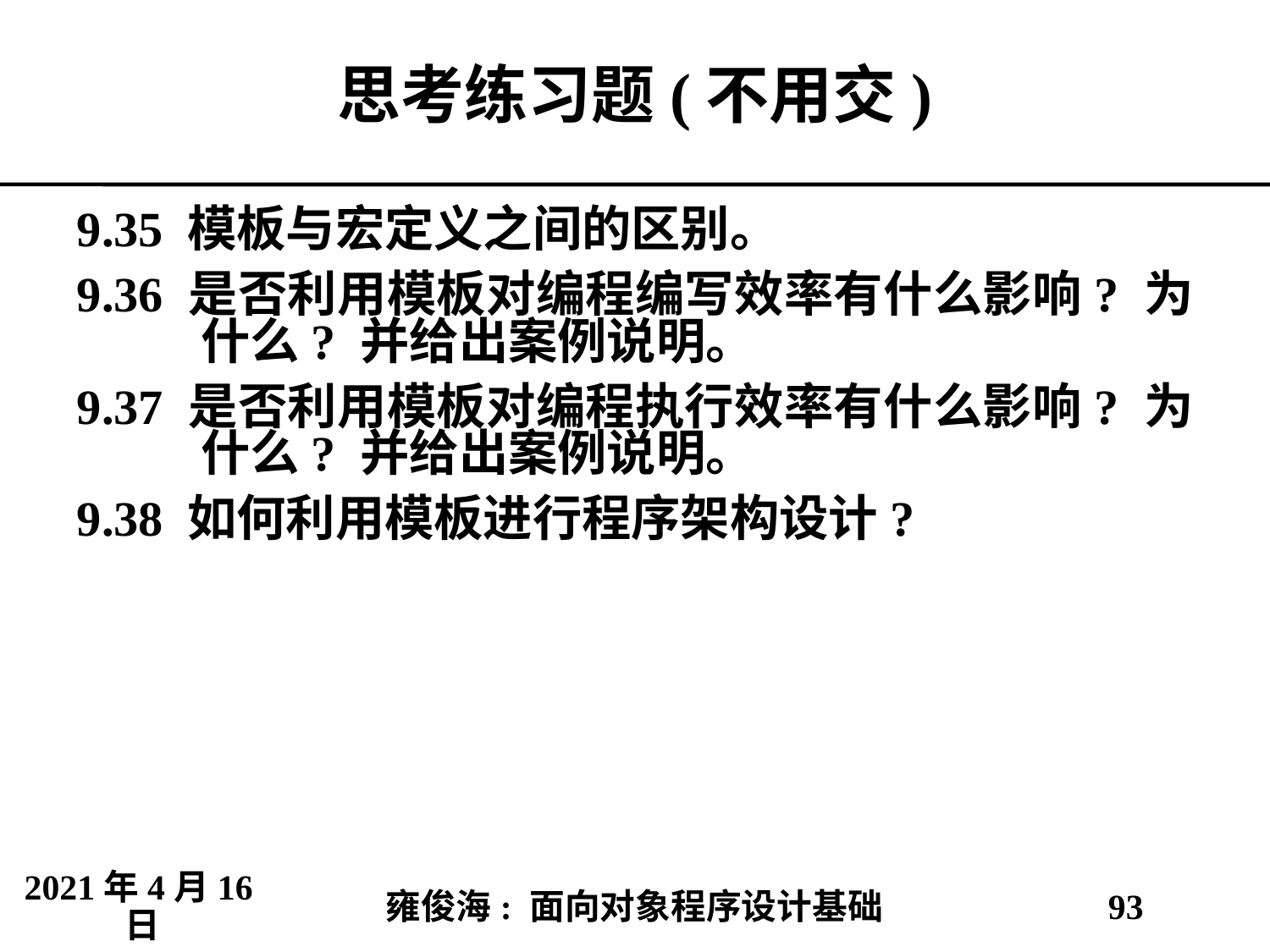

# 思考练习题(不用交)

9.35 模板与宏定义之间的区别。
9.36 是否利用模板对编程编写效率有什么影响? 为什么? 并给出案例说明。
9.37 是否利用模板对编程执行效率有什么影响? 为什么? 并给出案例说明。
9.38 如何利用模板进行程序架构设计?
2021年4月16日
雍俊海: 面向对象程序设计基础
93